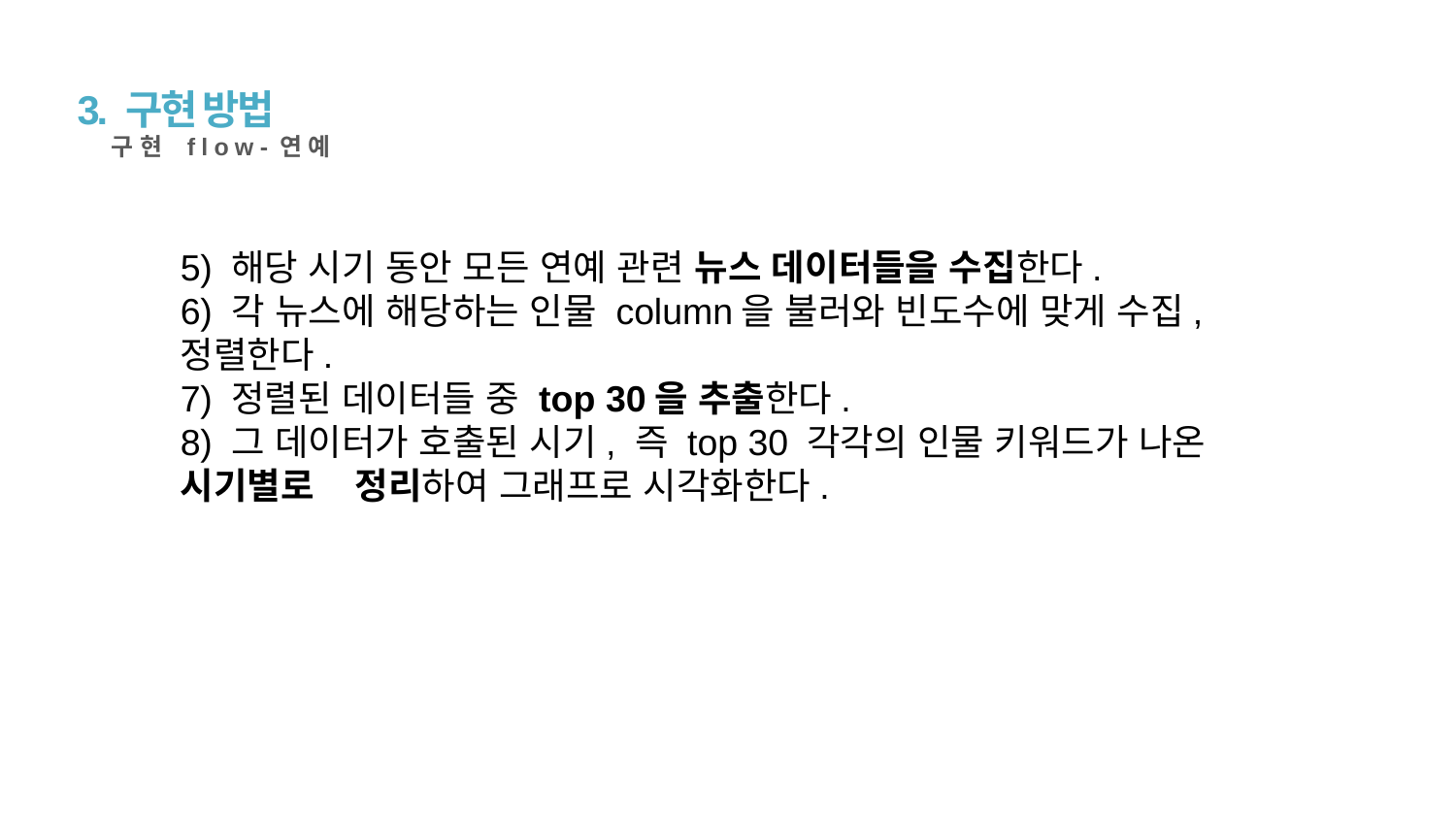

3. 구현 방법
구현 flow-연예
5) 해당 시기 동안 모든 연예 관련 뉴스 데이터들을 수집한다.
6) 각 뉴스에 해당하는 인물 column을 불러와 빈도수에 맞게 수집, 정렬한다.
7) 정렬된 데이터들 중 top 30을 추출한다.
8) 그 데이터가 호출된 시기, 즉 top 30 각각의 인물 키워드가 나온 시기별로    정리하여 그래프로 시각화한다.